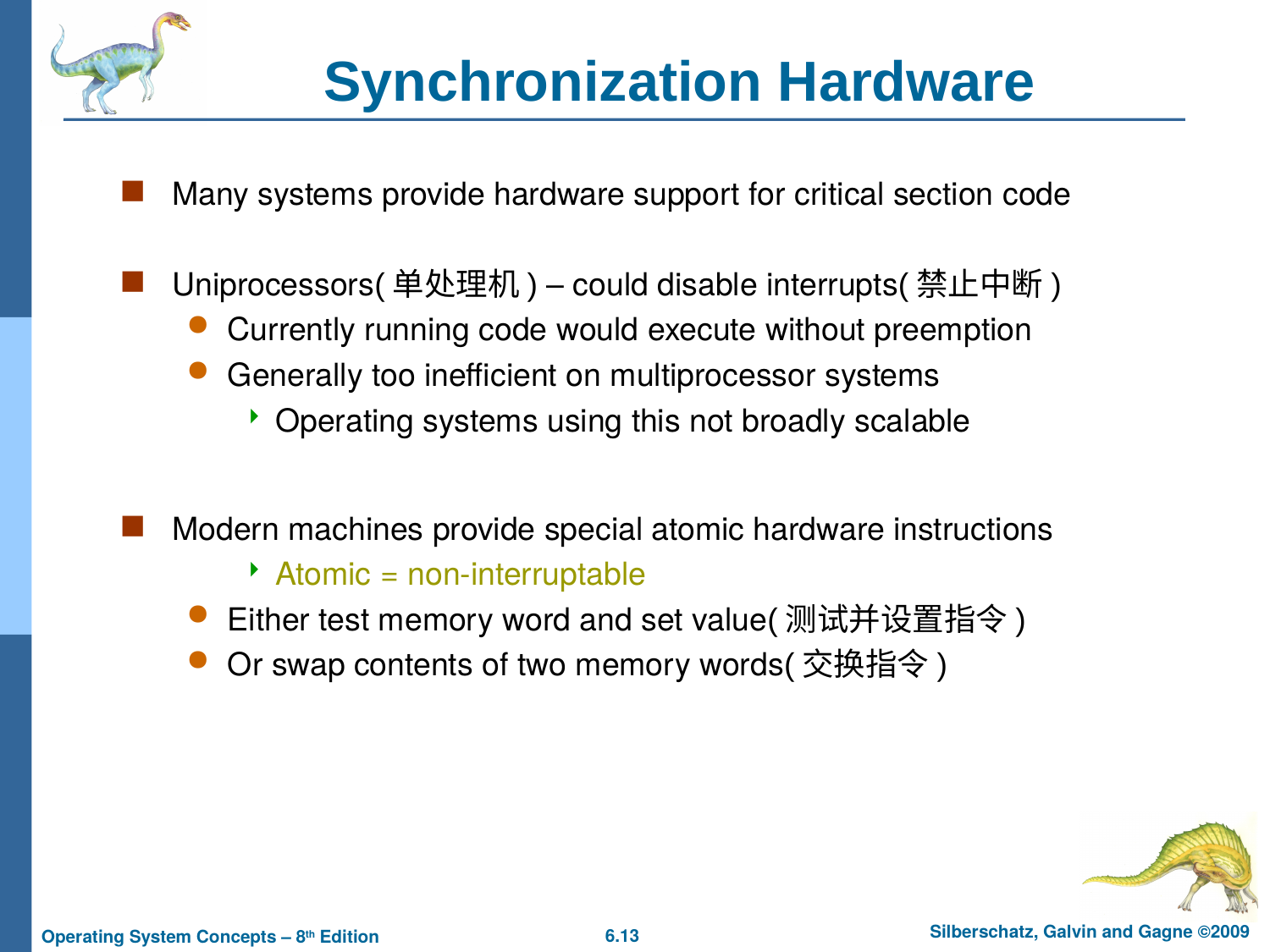

# Synchronization Hardware
Many systems provide hardware support for critical section code

Uniprocessors(单处理机) – could disable interrupts(禁止中断)
Currently running code would execute without preemption
Generally too inefficient on multiprocessor systems
Operating systems using this not broadly scalable

Modern machines provide special atomic hardware instructions
Atomic = non-interruptable
Either test memory word and set value(测试并设置指令)
Or swap contents of two memory words(交换指令)